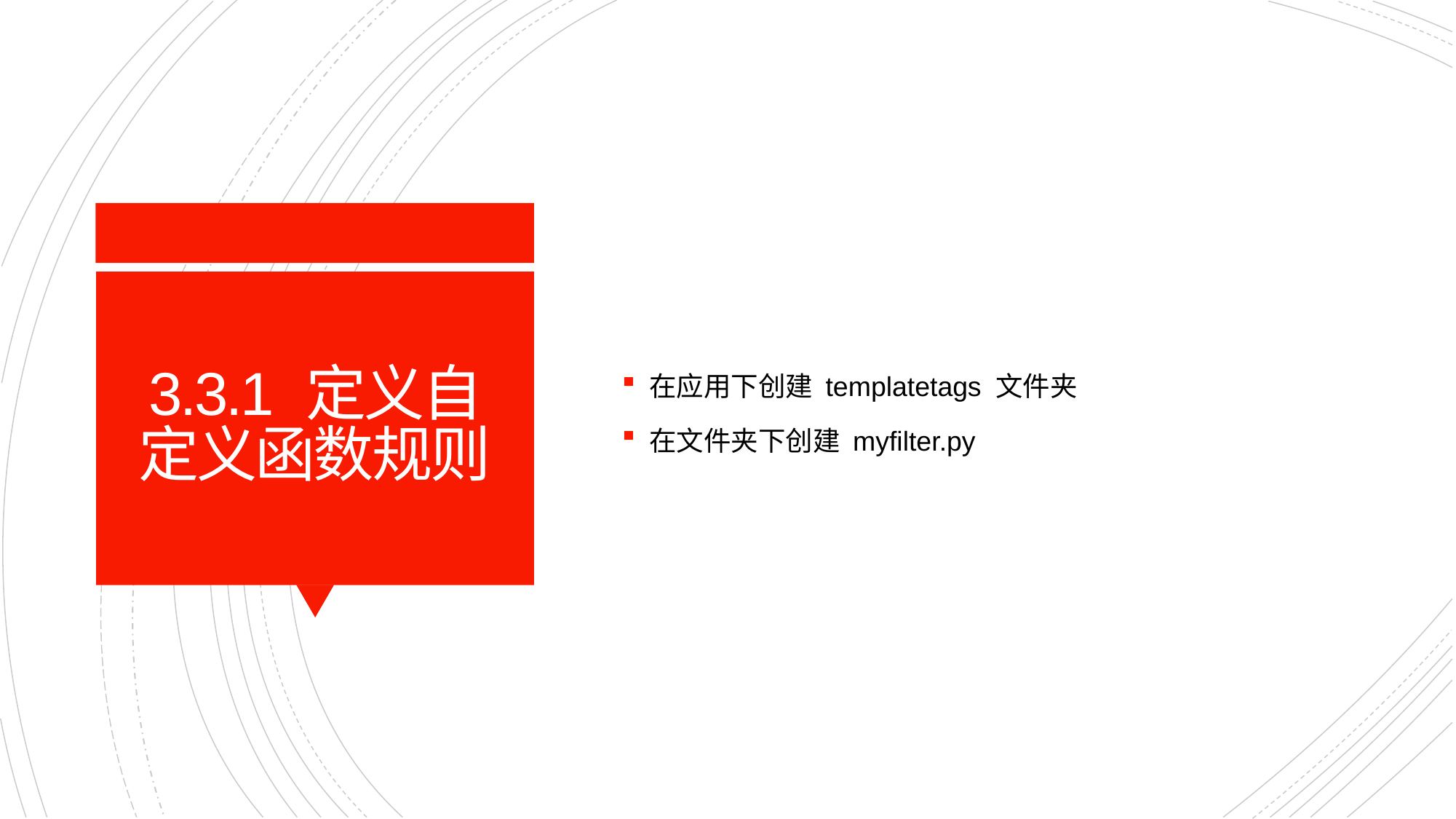

在应用下创建 templatetags 文件夹
在文件夹下创建 myfilter.py
# 3.3.1 定义自定义函数规则